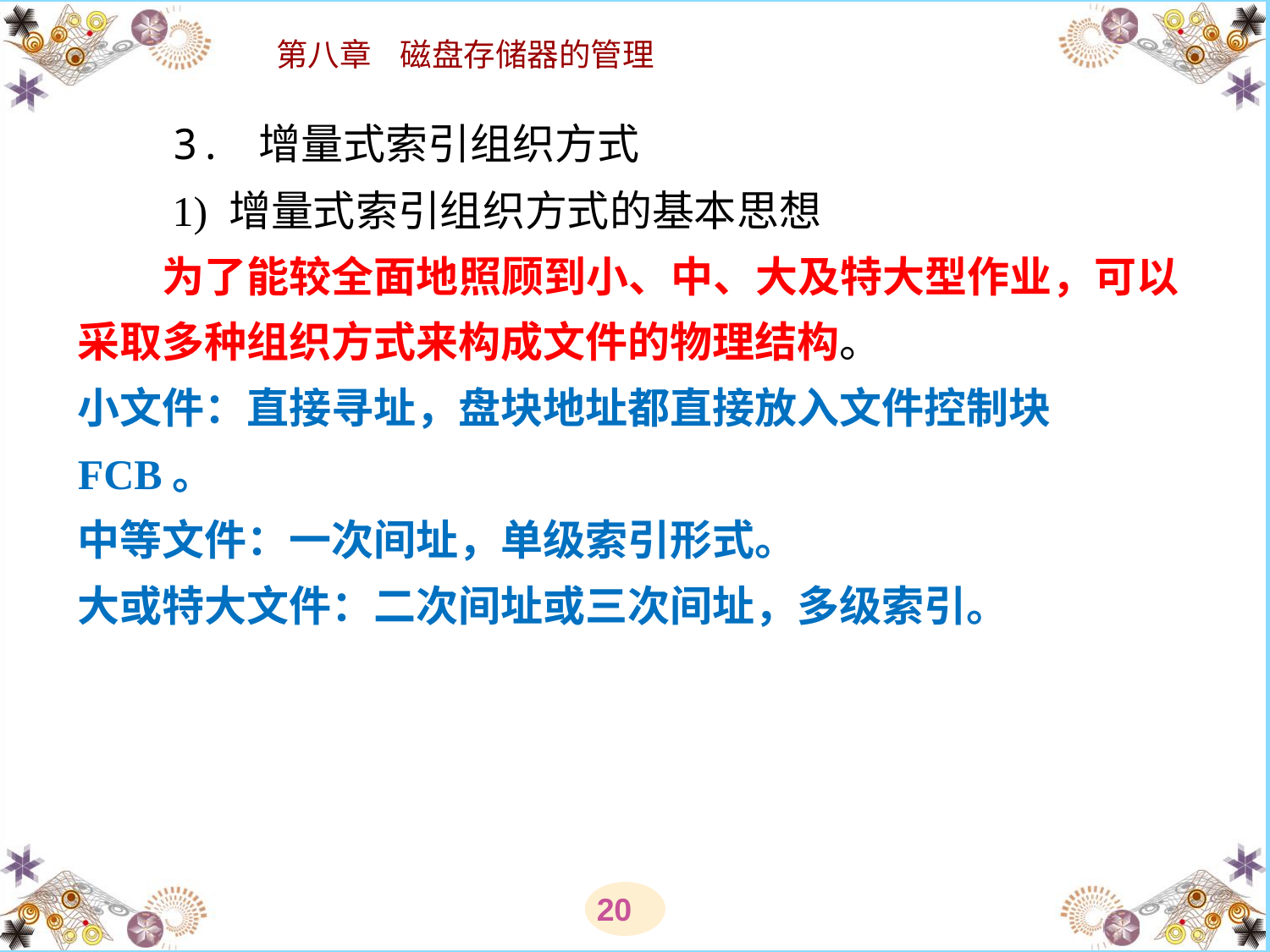

# 3. 增量式索引组织方式 　　1) 增量式索引组织方式的基本思想 　　为了能较全面地照顾到小、中、大及特大型作业，可以采取多种组织方式来构成文件的物理结构。 小文件：直接寻址，盘块地址都直接放入文件控制块FCB。 中等文件：一次间址，单级索引形式。 大或特大文件：二次间址或三次间址，多级索引。